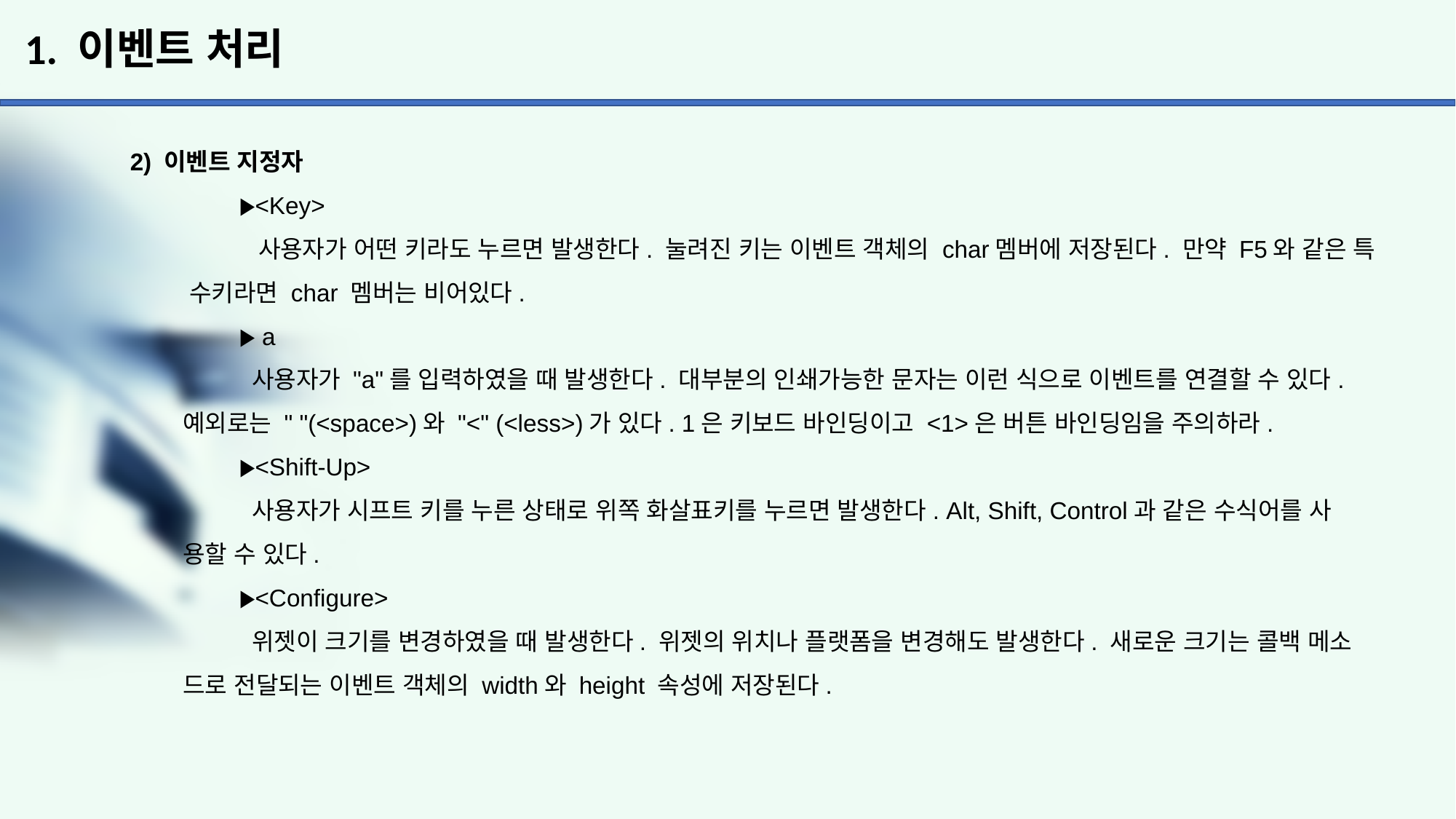

# 1. 이벤트 처리
2) 이벤트 지정자
	▶<Key>
	  사용자가 어떤 키라도 누르면 발생한다. 눌려진 키는 이벤트 객체의 char멤버에 저장된다. 만약 F5와 같은 특
        수키라면 char 멤버는 비어있다.
	▶ a
	 사용자가 "a"를 입력하였을 때 발생한다. 대부분의 인쇄가능한 문자는 이런 식으로 이벤트를 연결할 수 있다.
       예외로는 " "(<space>)와 "<" (<less>)가 있다. 1은 키보드 바인딩이고 <1>은 버튼 바인딩임을 주의하라.
	▶<Shift-Up>
	 사용자가 시프트 키를 누른 상태로 위쪽 화살표키를 누르면 발생한다. Alt, Shift, Control과 같은 수식어를 사
       용할 수 있다.
	▶<Configure>
	 위젯이 크기를 변경하였을 때 발생한다. 위젯의 위치나 플랫폼을 변경해도 발생한다. 새로운 크기는 콜백 메소
       드로 전달되는 이벤트 객체의 width와 height 속성에 저장된다.